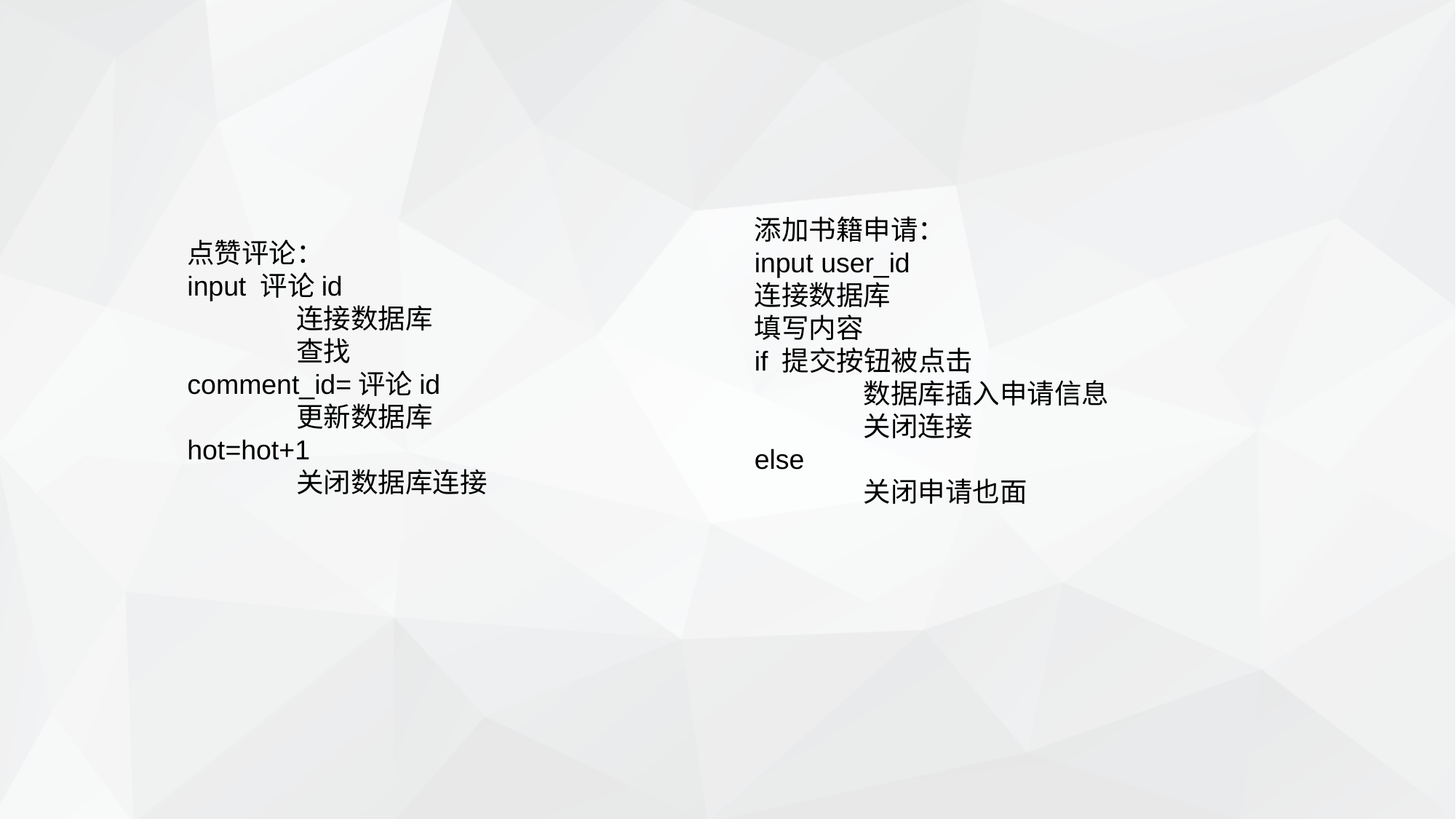

添加书籍申请：
input user_id
连接数据库
填写内容
if 提交按钮被点击
	数据库插入申请信息
	关闭连接
else
	关闭申请也面

点赞评论：
input 评论id
	连接数据库
	查找comment_id=评论id
	更新数据库 hot=hot+1
	关闭数据库连接